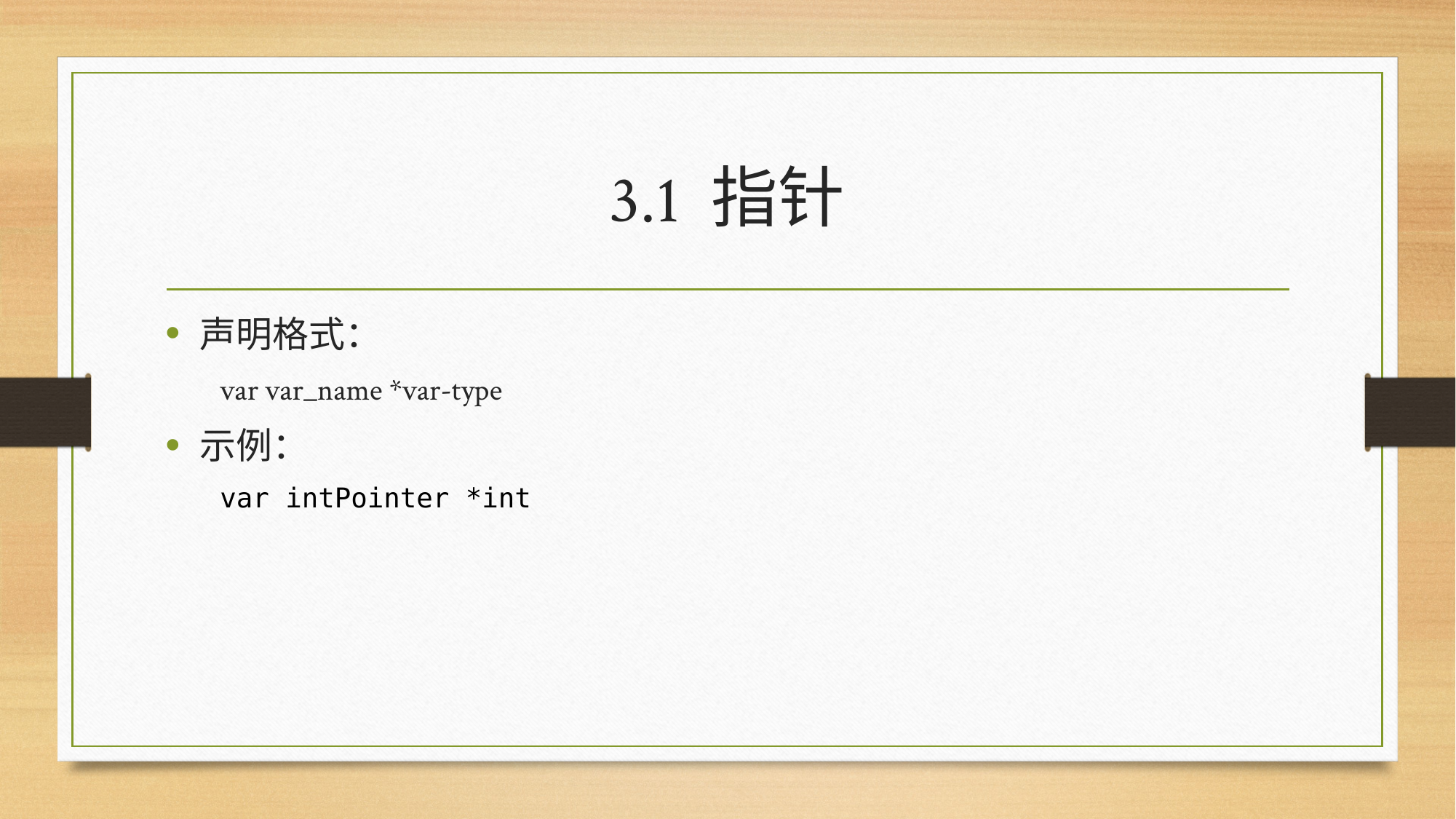

# 3.1 指针
声明格式：
var var_name *var-type
示例：
var intPointer *int